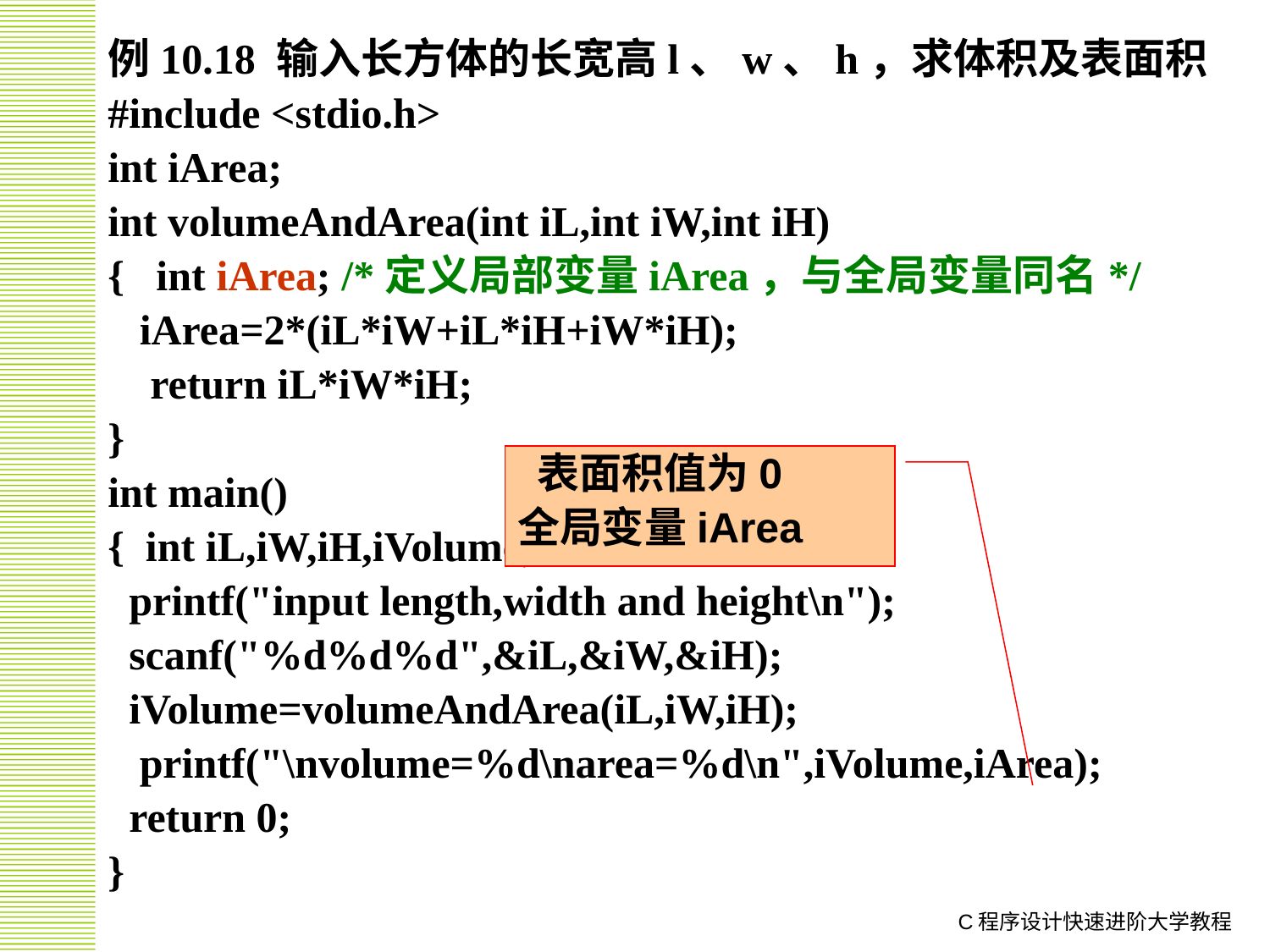

例10.18 输入长方体的长宽高l、w、h，求体积及表面积
#include <stdio.h>
int iArea;
int volumeAndArea(int iL,int iW,int iH)
{   int iArea; /*定义局部变量iArea，与全局变量同名*/
   iArea=2*(iL*iW+iL*iH+iW*iH);
    return iL*iW*iH;
}
int main()
{  int iL,iW,iH,iVolume;
  printf("input length,width and height\n");
  scanf("%d%d%d",&iL,&iW,&iH);
  iVolume=volumeAndArea(iL,iW,iH);
   printf("\nvolume=%d\narea=%d\n",iVolume,iArea);
  return 0;
}
 表面积值为0
全局变量iArea
70
C程序设计快速进阶大学教程